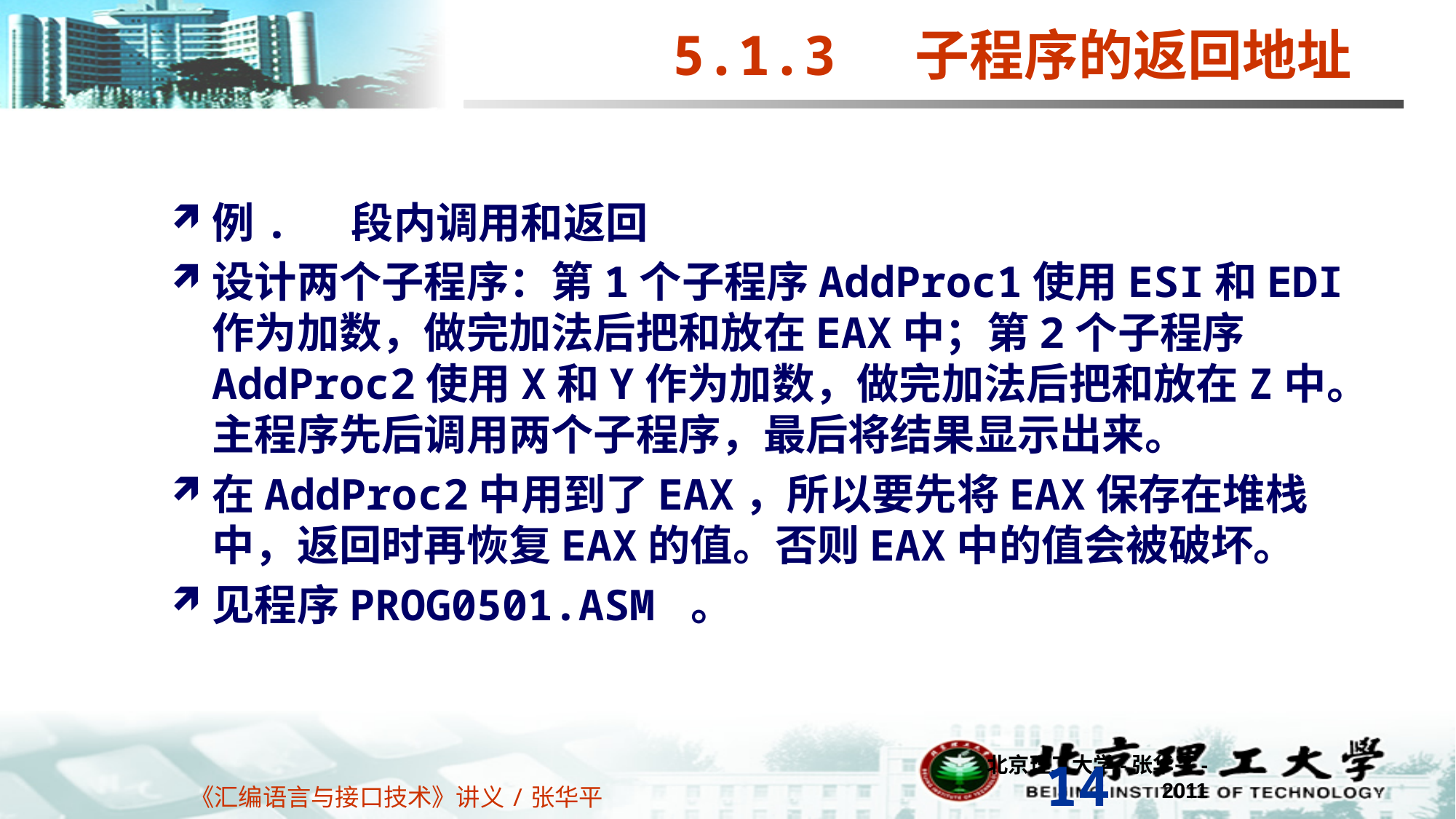

5.1.3  子程序的返回地址
例.  段内调用和返回
设计两个子程序：第1个子程序AddProc1使用ESI和EDI作为加数，做完加法后把和放在EAX中；第2个子程序AddProc2使用X和Y作为加数，做完加法后把和放在Z中。主程序先后调用两个子程序，最后将结果显示出来。
在AddProc2中用到了EAX，所以要先将EAX保存在堆栈中，返回时再恢复EAX的值。否则EAX中的值会被破坏。
见程序PROG0501.ASM 。
北京理工大学-张华平-2011
14